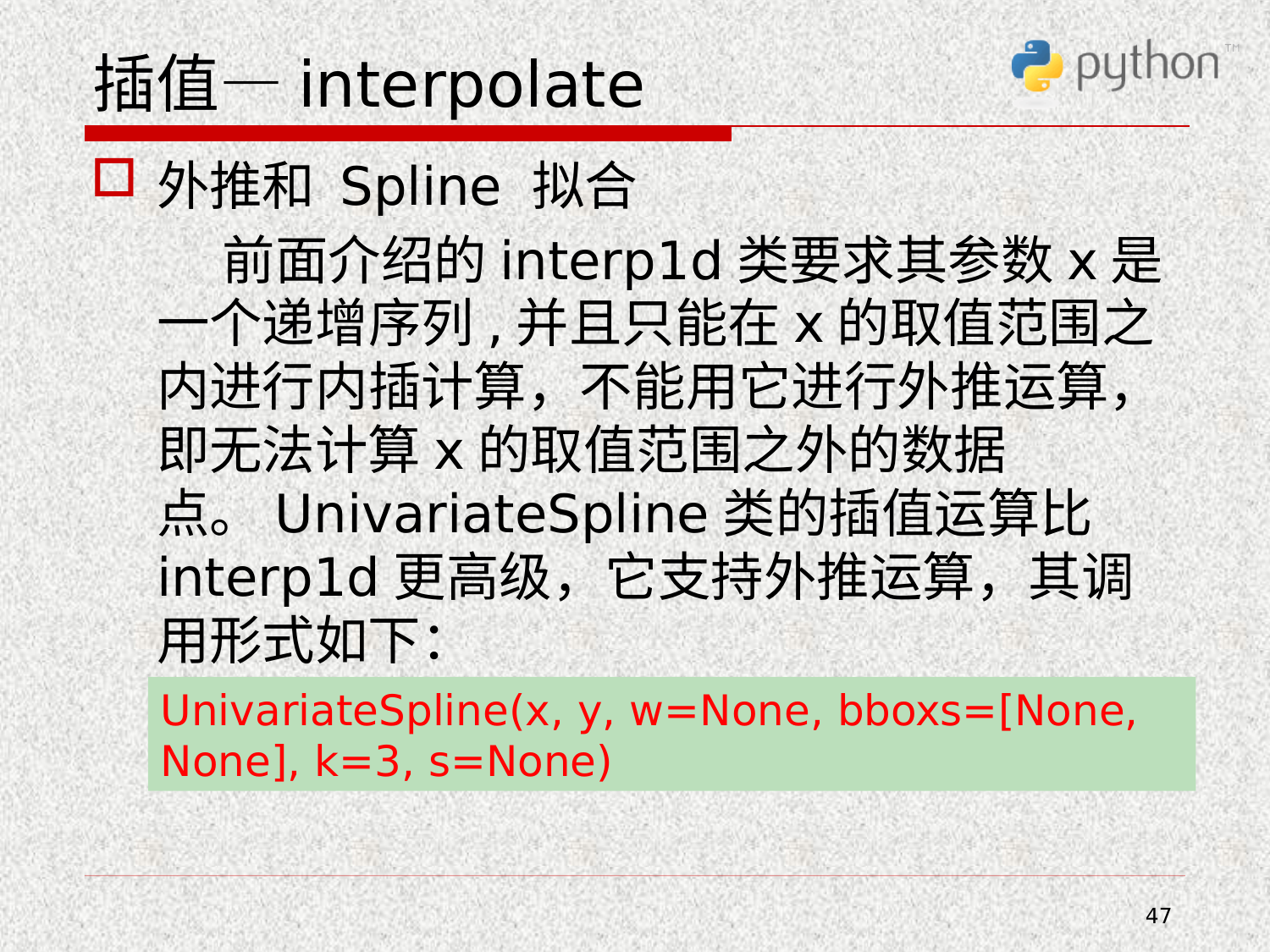

# 插值—interpolate
外推和 Spline 拟合
          前面介绍的interp1d类要求其参数x是一个递增序列,并且只能在x的取值范围之内进行内插计算，不能用它进行外推运算，即无法计算x的取值范围之外的数据点。UnivariateSpline类的插值运算比interp1d更高级，它支持外推运算，其调用形式如下：

UnivariateSpline(x, y, w=None, bboxs=[None, None], k=3, s=None)
47